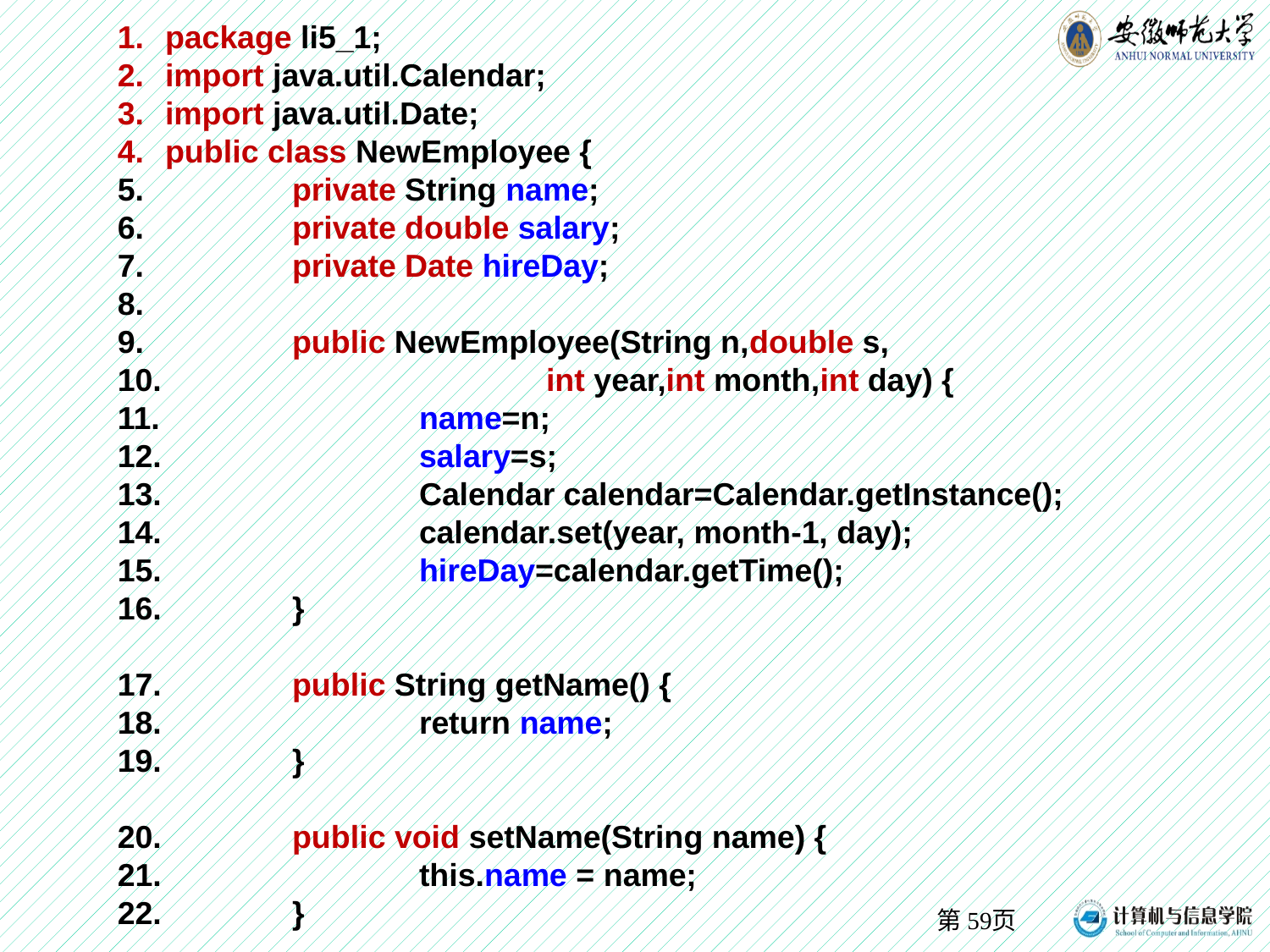

package li5_1;
import java.util.Calendar;
import java.util.Date;
public class NewEmployee {
	private String name;
	private double salary;
	private Date hireDay;

	public NewEmployee(String n,double s,
			int year,int month,int day) {
		name=n;
		salary=s;
		Calendar calendar=Calendar.getInstance();
		calendar.set(year, month-1, day);
		hireDay=calendar.getTime();
	}

	public String getName() {
		return name;
	}

	public void setName(String name) {
		this.name = name;
	}
第59页